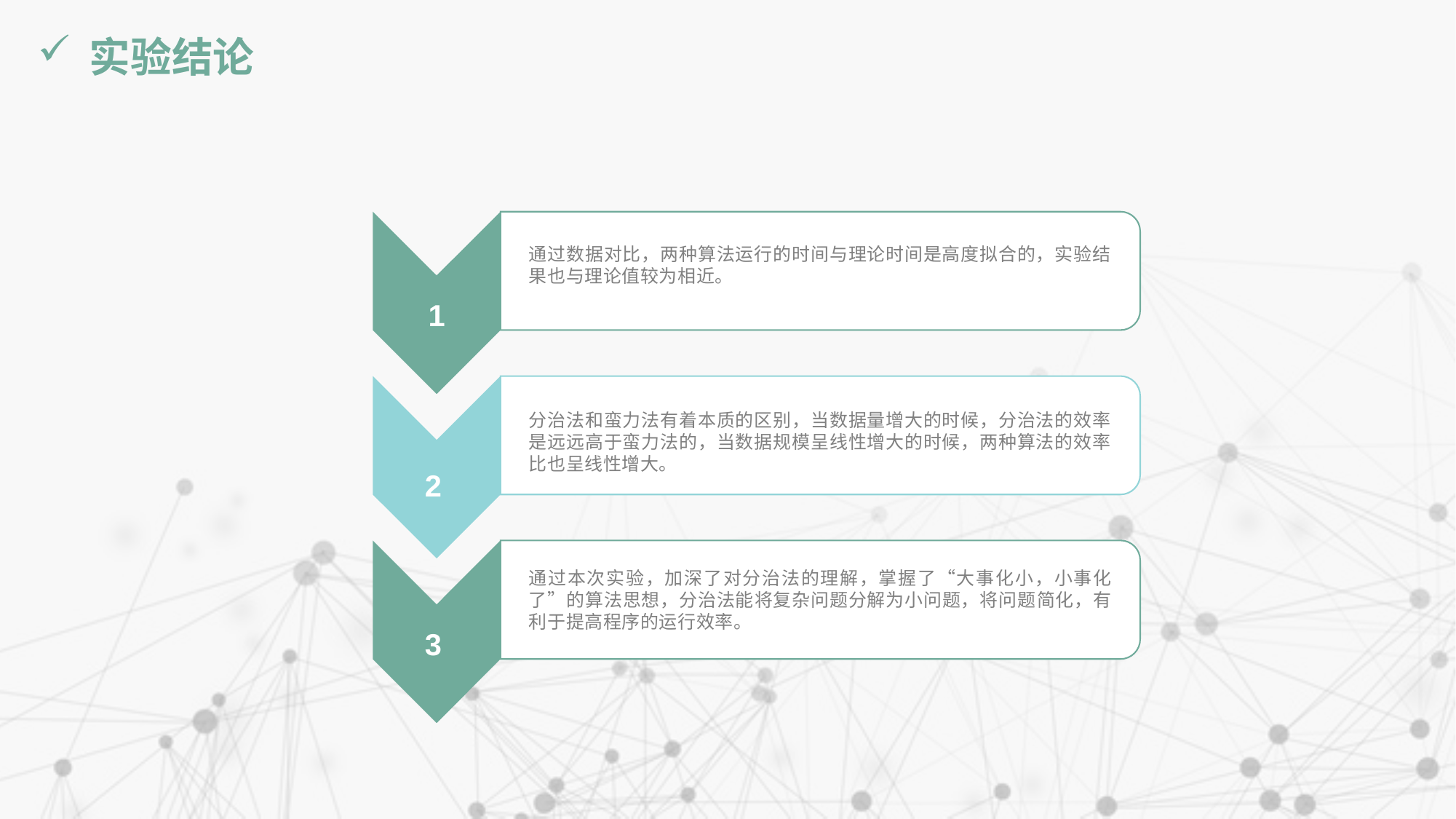

# 实验结论

通过数据对比，两种算法运行的时间与理论时间是高度拟合的，实验结果也与理论值较为相近。

1

  2

分治法和蛮力法有着本质的区别，当数据量增大的时候，分治法的效率是远远高于蛮力法的，当数据规模呈线性增大的时候，两种算法的效率比也呈线性增大。

  3

通过本次实验，加深了对分治法的理解，掌握了“大事化小，小事化了”的算法思想，分治法能将复杂问题分解为小问题，将问题简化，有利于提高程序的运行效率。